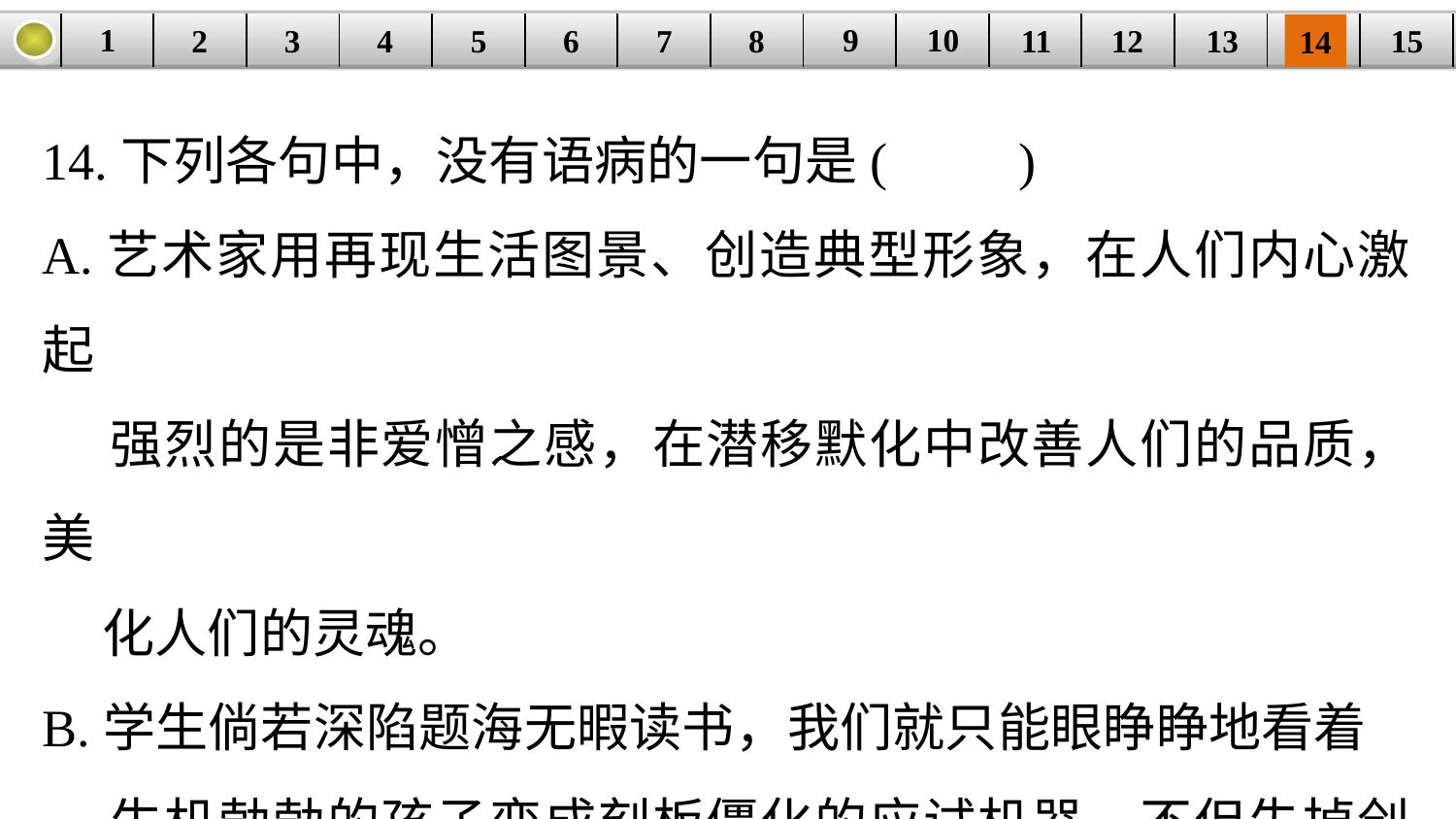

9
10
1
3
4
5
6
8
11
2
12
15
|  |  |  |  |  |  |  |  |  |  |  |  |  |  |  |
| --- | --- | --- | --- | --- | --- | --- | --- | --- | --- | --- | --- | --- | --- | --- |
7
13
14

14.下列各句中，没有语病的一句是(　　)
A.艺术家用再现生活图景、创造典型形象，在人们内心激起
    强烈的是非爱憎之感，在潜移默化中改善人们的品质，美
    化人们的灵魂。
B.学生倘若深陷题海无暇读书，我们就只能眼睁睁地看着
    生机勃勃的孩子变成刻板僵化的应试机器，不但失掉创新
    的能力，更可能拙于理性表达。